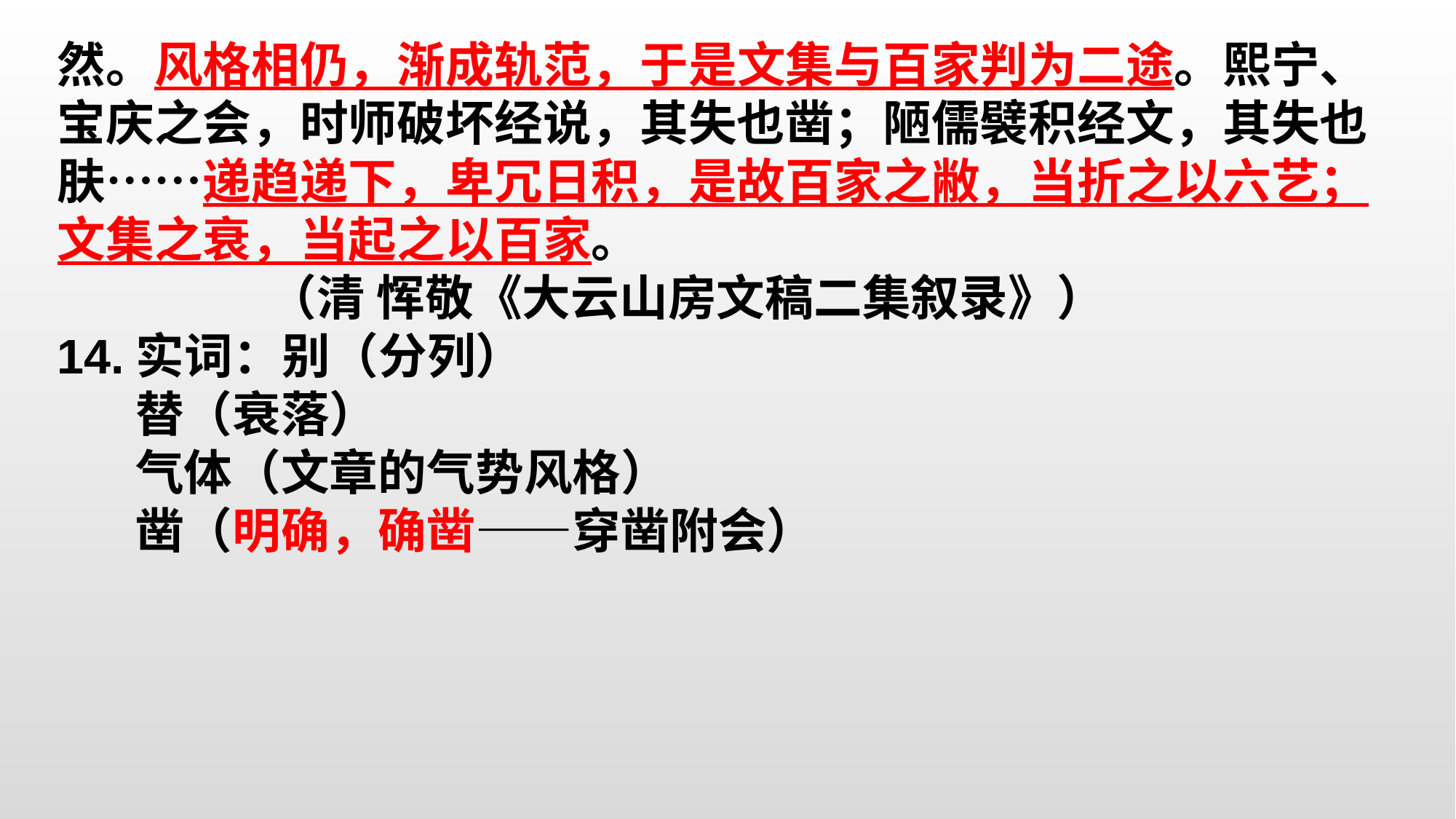

然。风格相仍，渐成轨范，于是文集与百家判为二途。熙宁、宝庆之会，时师破坏经说，其失也凿；陋儒襞积经文，其失也肤……递趋递下，卑冗日积，是故百家之敝，当折之以六艺；文集之衰，当起之以百家。
                  （清 恽敬《大云山房文稿二集叙录》）
14.实词：别（分列）
      替（衰落）
      气体（文章的气势风格）
      凿（明确，确凿——穿凿附会）